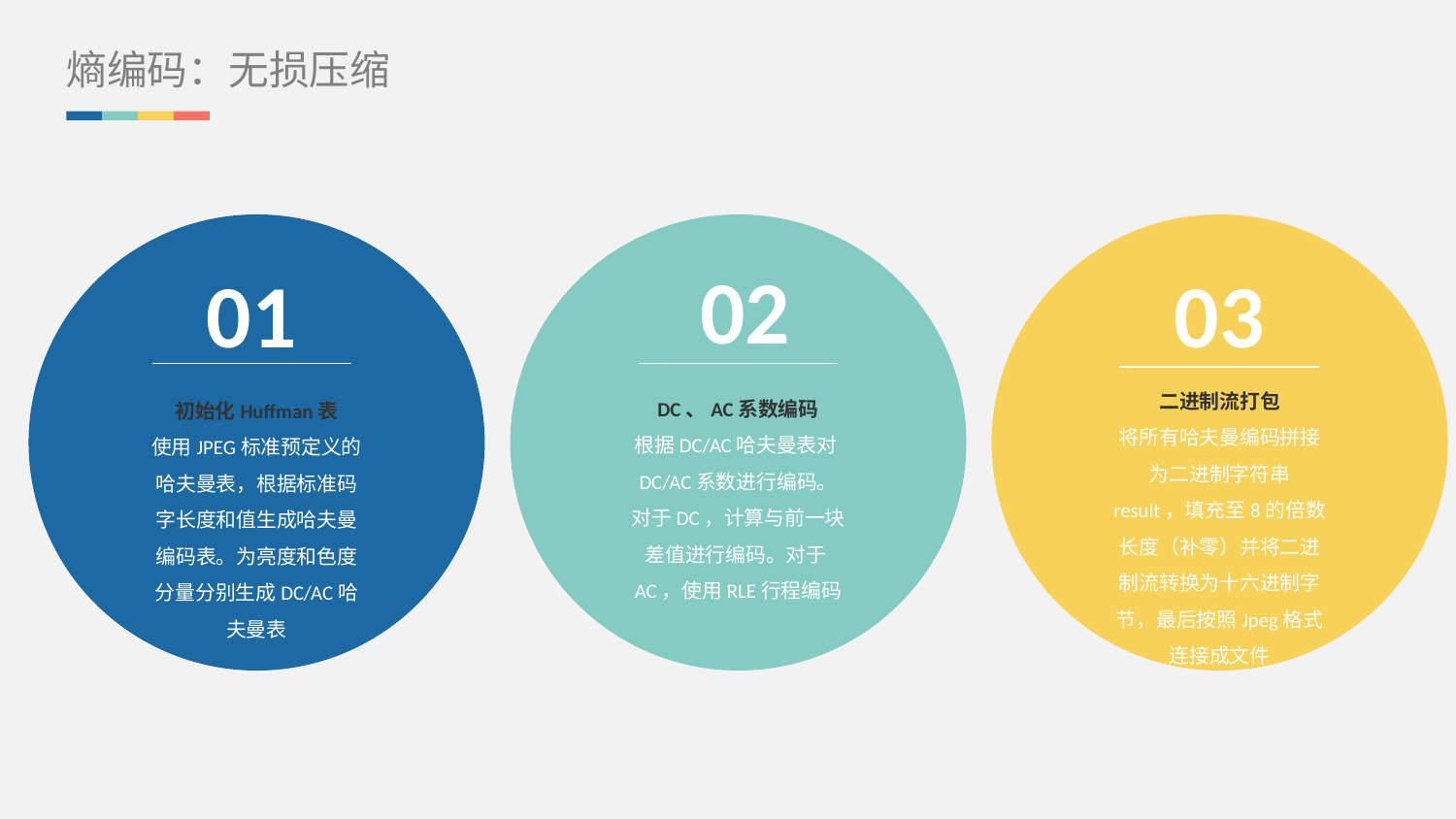

熵编码：无损压缩

02
01
03
二进制流打包
将所有哈夫曼编码拼接为二进制字符串 result，填充至8的倍数长度（补零）并将二进制流转换为十六进制字节，最后按照Jpeg格式连接成文件
DC、AC系数编码
根据DC/AC哈夫曼表对DC/AC系数进行编码。对于DC，计算与前一块差值进行编码。对于AC，使用RLE行程编码

初始化Huffman表
使用JPEG标准预定义的哈夫曼表，根据标准码字长度和值生成哈夫曼编码表。为亮度和色度分量分别生成DC/AC哈夫曼表